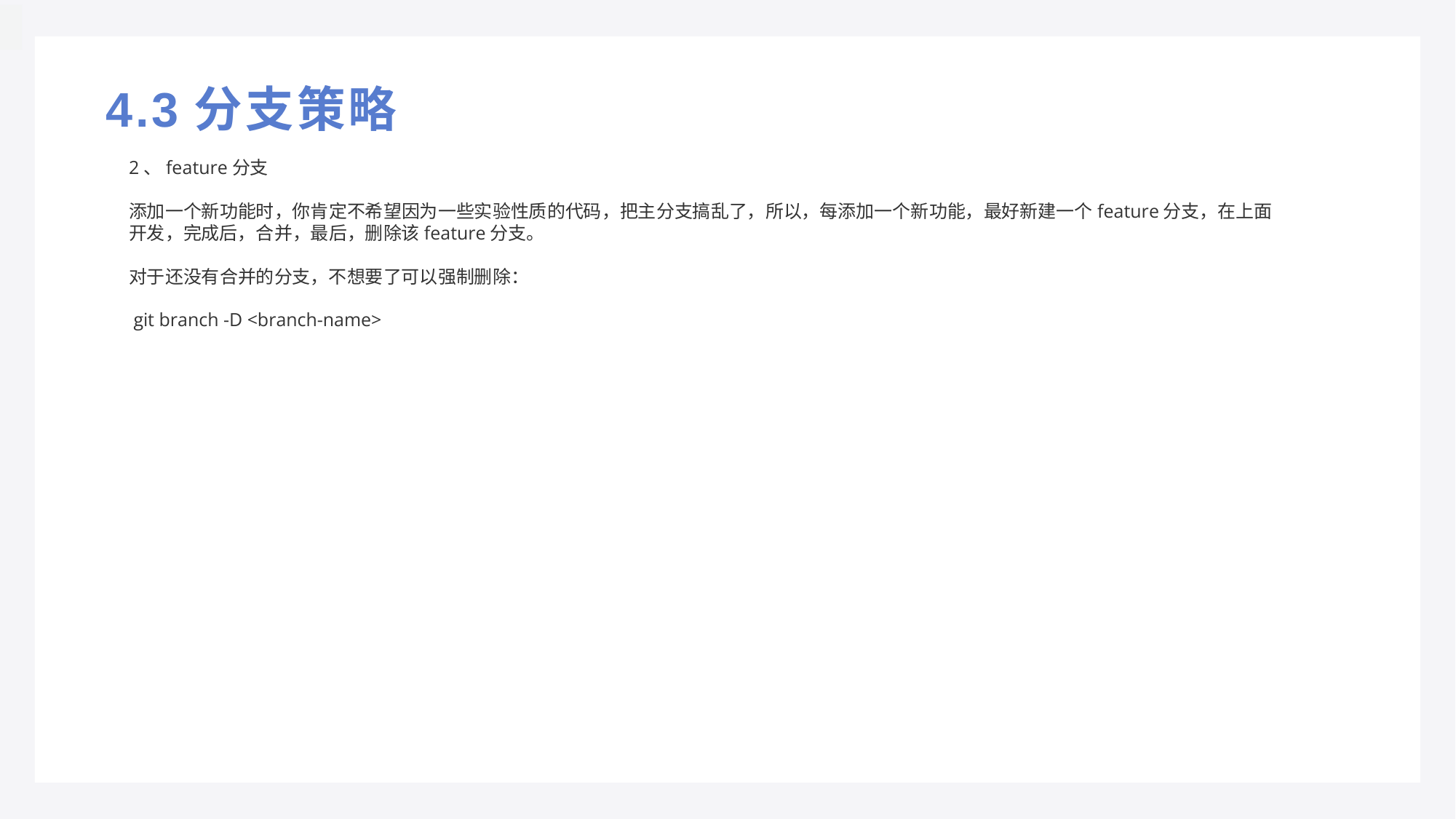

# 4.3分支策略

2、feature分支

添加一个新功能时，你肯定不希望因为一些实验性质的代码，把主分支搞乱了，所以，每添加一个新功能，最好新建一个feature分支，在上面开发，完成后，合并，最后，删除该feature分支。

对于还没有合并的分支，不想要了可以强制删除：

 git branch -D <branch-name>